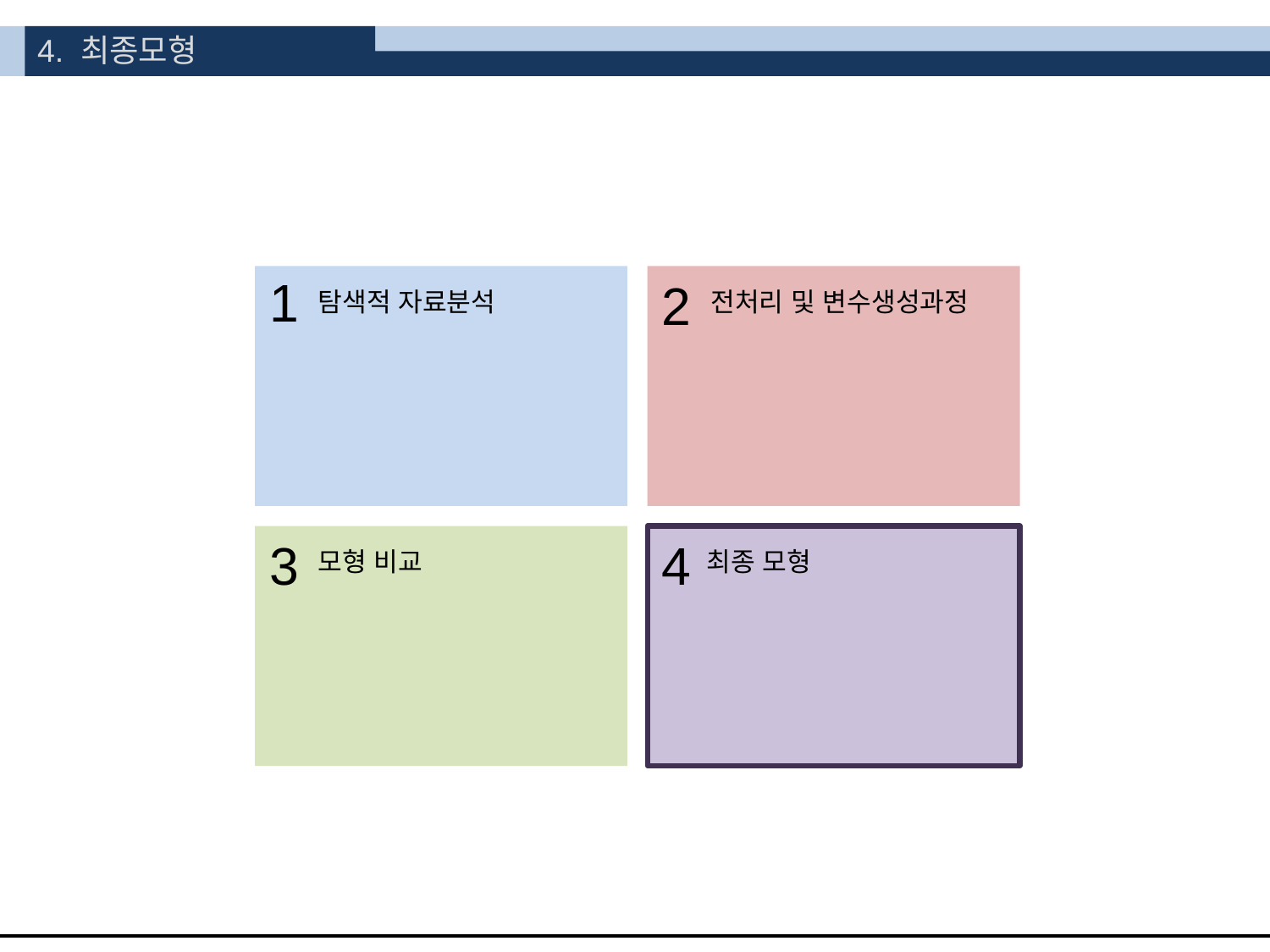

4. 최종모형

1

2
탐색적 자료분석
전처리 및 변수생성과정

3

4
모형 비교
최종 모형